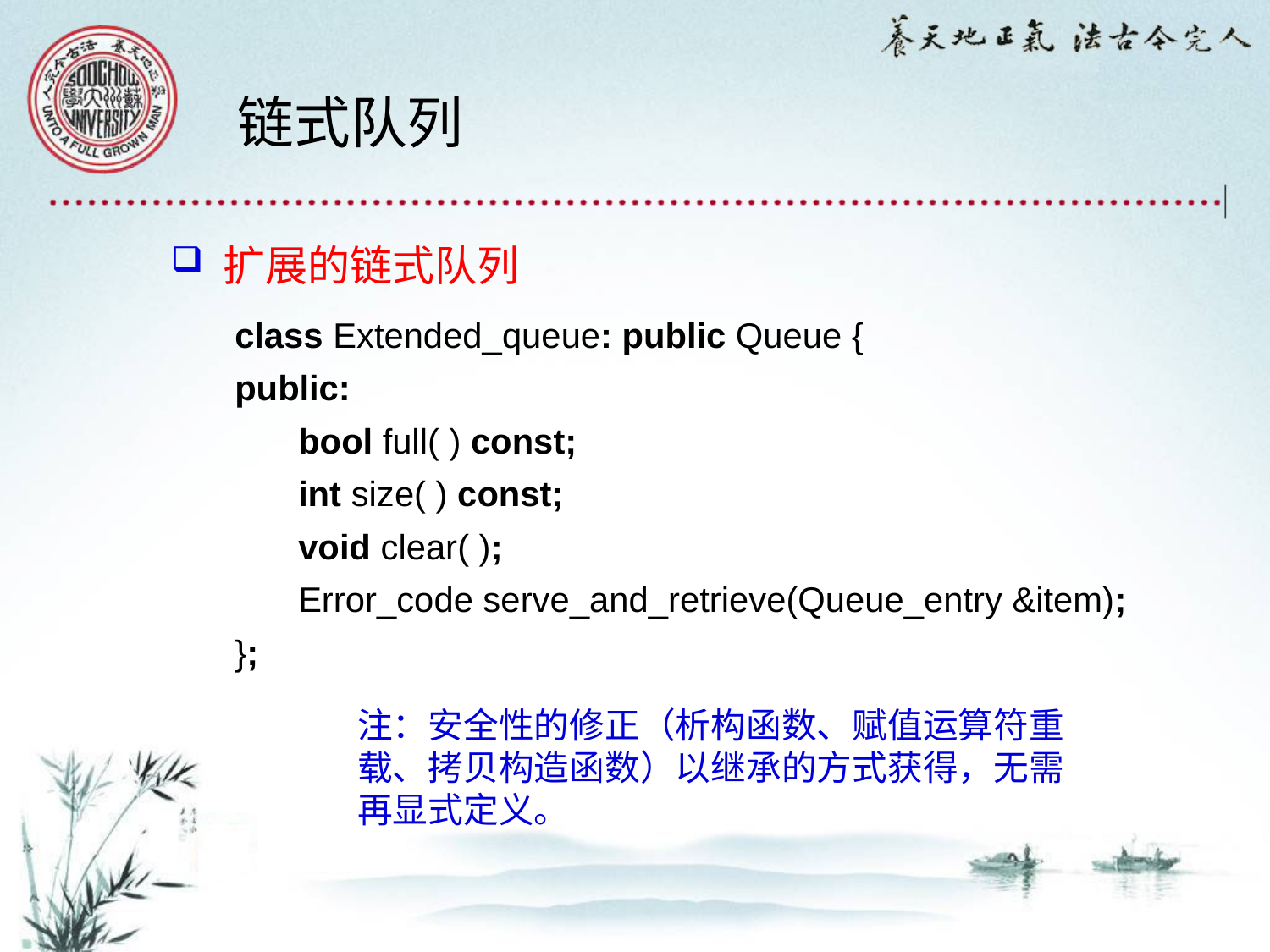

# 链式队列
 扩展的链式队列
class Extended_queue: public Queue {
public:
bool full( ) const;
int size( ) const;
void clear( );
Error_code serve_and_retrieve(Queue_entry &item);
};
注：安全性的修正（析构函数、赋值运算符重载、拷贝构造函数）以继承的方式获得，无需再显式定义。